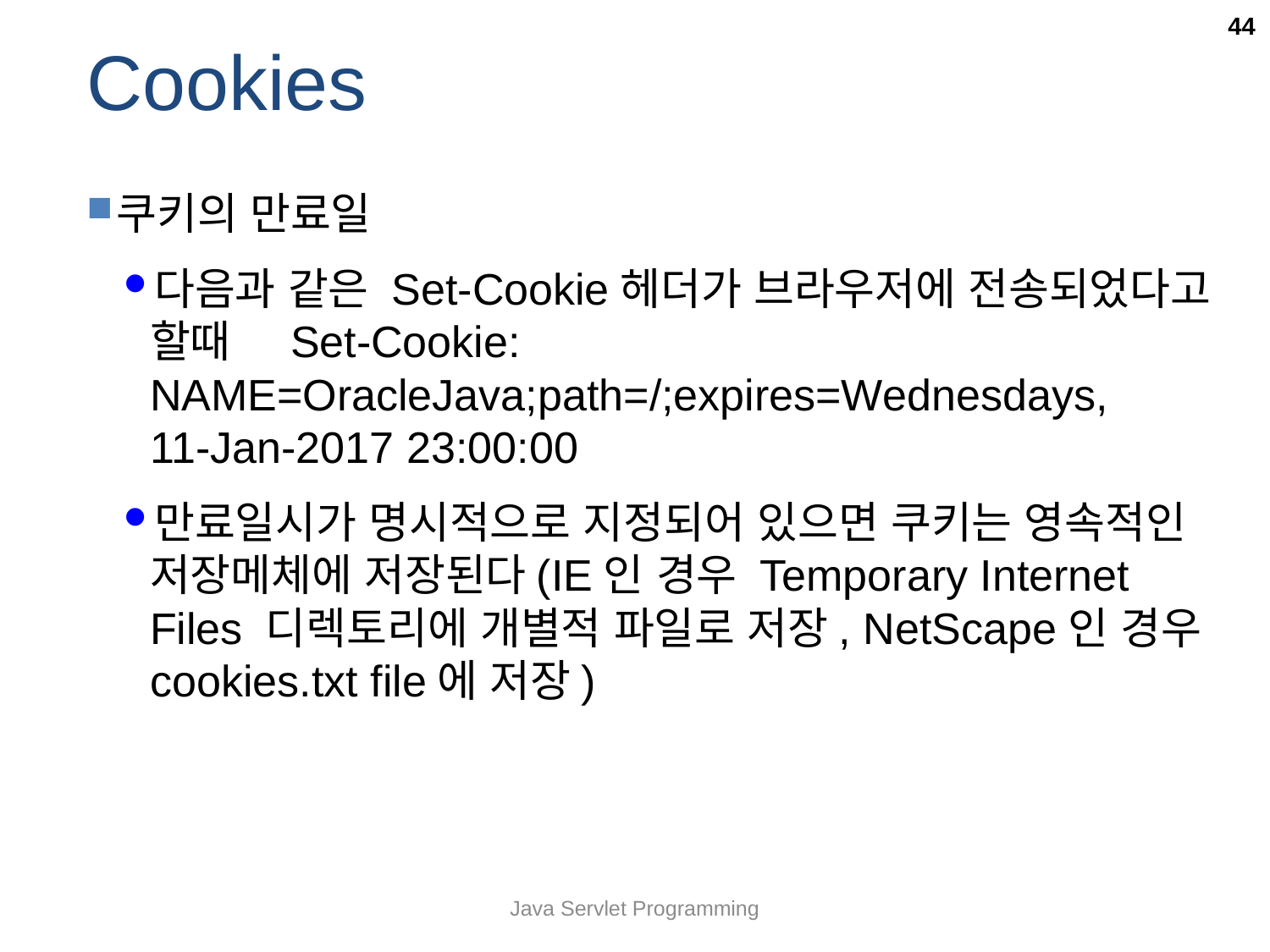

44
Cookies
쿠키의 만료일
다음과 같은 Set-Cookie헤더가 브라우저에 전송되었다고 할때    Set-Cookie: NAME=OracleJava;path=/;expires=Wednesdays,
11-Jan-2017 23:00:00
만료일시가 명시적으로 지정되어 있으면 쿠키는 영속적인 저장메체에 저장된다(IE인 경우 Temporary Internet Files 디렉토리에 개별적 파일로 저장, NetScape인 경우 cookies.txt file에 저장)
Java Servlet Programming